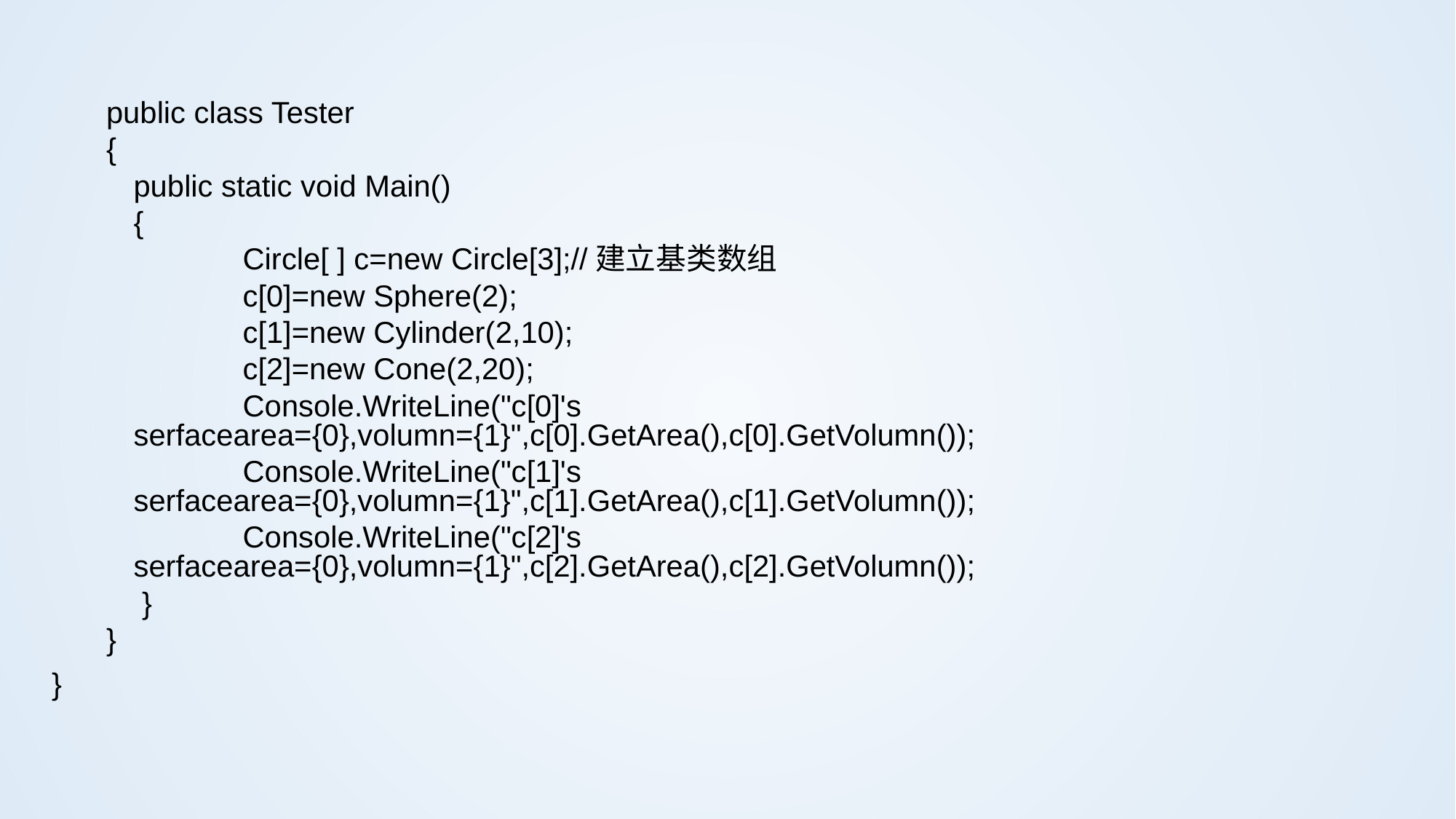

public class Tester
{
	public static void Main()
	{
		Circle[ ] c=new Circle[3];//建立基类数组
		c[0]=new Sphere(2);
		c[1]=new Cylinder(2,10);
		c[2]=new Cone(2,20);
		Console.WriteLine("c[0]'s serfacearea={0},volumn={1}",c[0].GetArea(),c[0].GetVolumn());
		Console.WriteLine("c[1]'s serfacearea={0},volumn={1}",c[1].GetArea(),c[1].GetVolumn());
		Console.WriteLine("c[2]'s serfacearea={0},volumn={1}",c[2].GetArea(),c[2].GetVolumn());
	 }
}
}